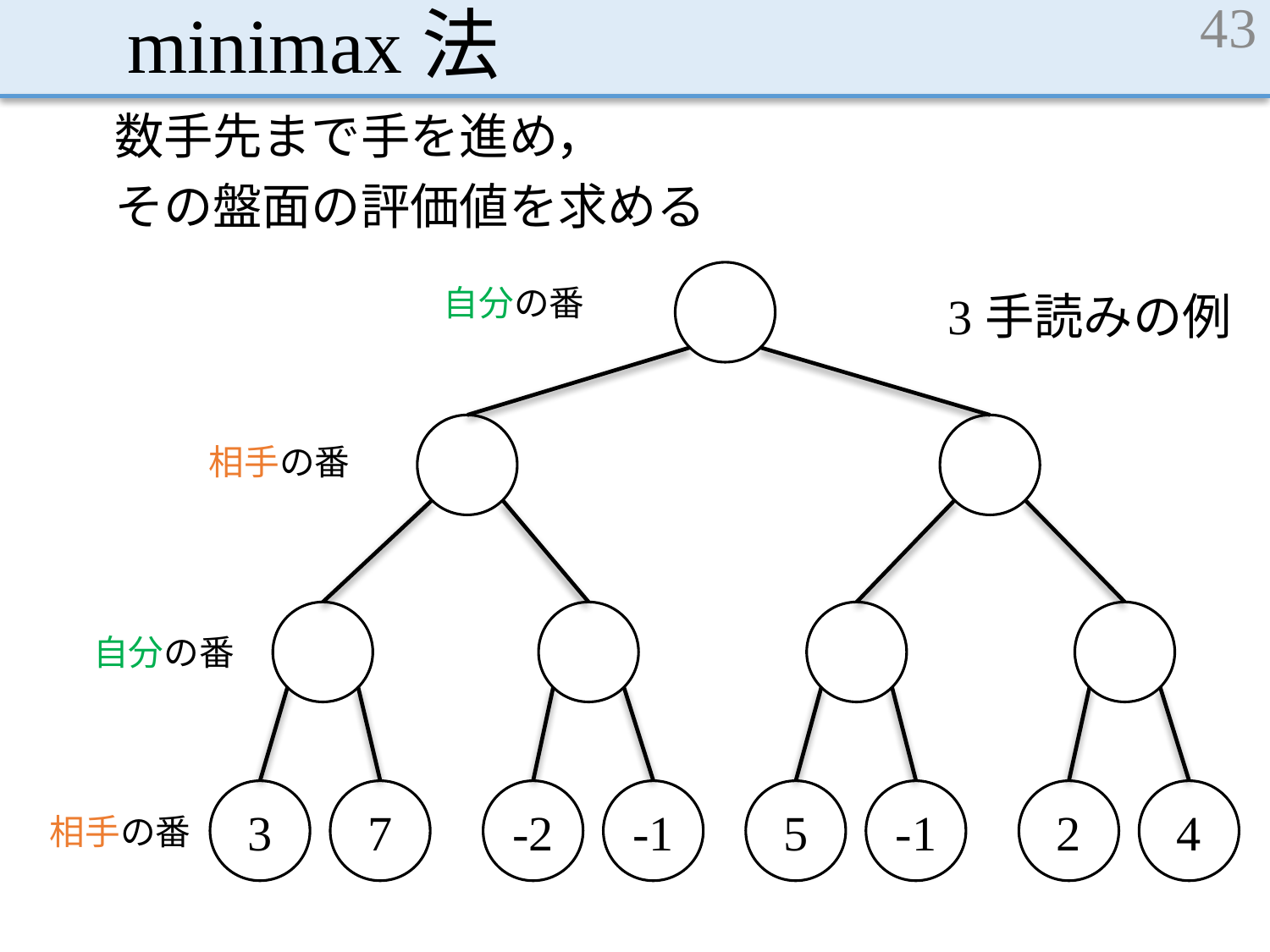

# minimax法
43
数手先まで手を進め，
その盤面の評価値を求める

自分の番
3手読みの例

相手の番

自分の番
3
7
-2
-1
5
-1
2
4
相手の番